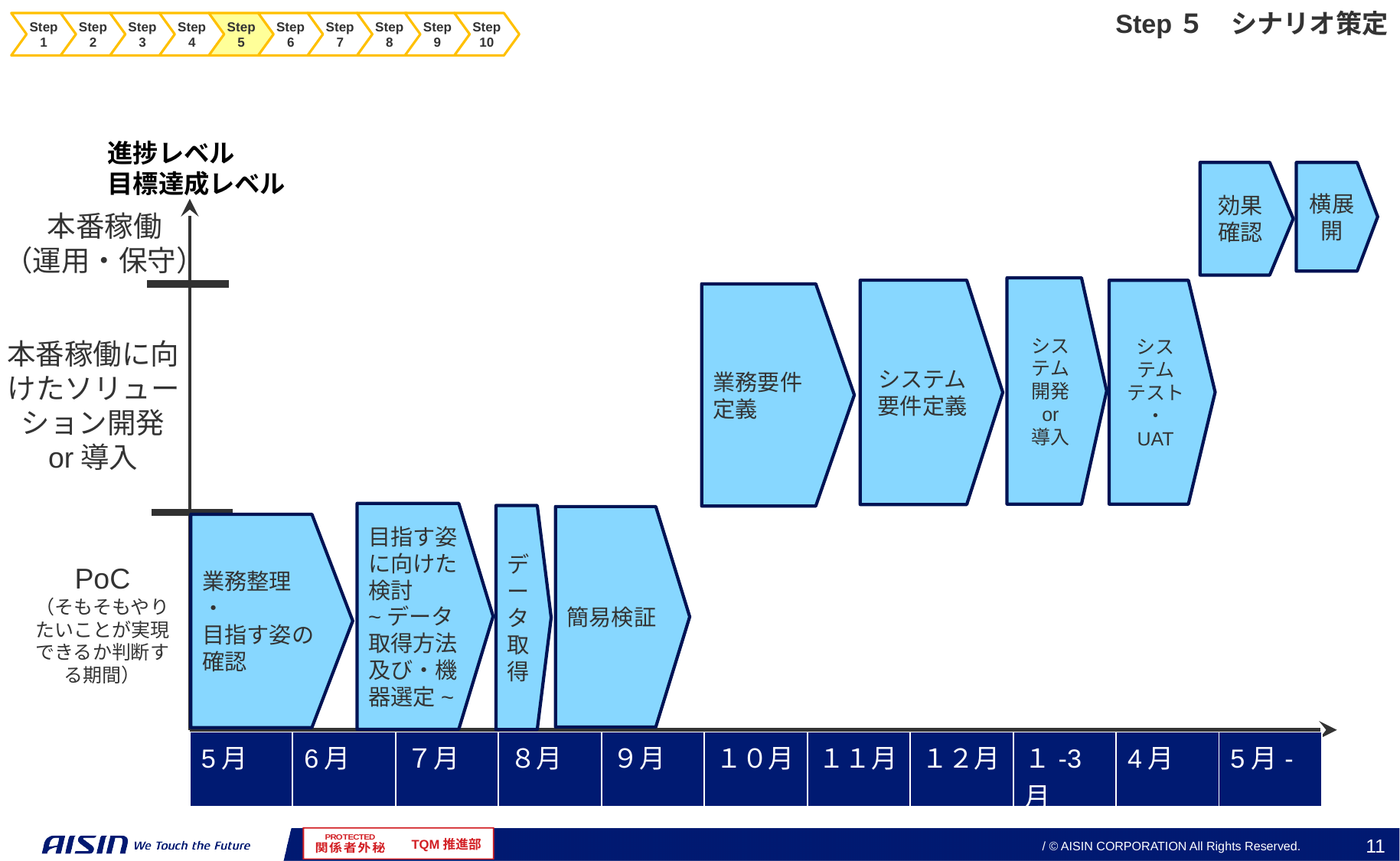

Step５　シナリオ策定
Step1
Step2
Step3
Step4
Step5
Step6
Step7
Step8
Step9
Step10
進捗レベル
目標達成レベル
効果確認
横展開
本番稼働
（運用・保守）
シス
テム
開発
or
導入
シス
テム
テスト
・
UAT
システム要件定義
業務要件定義
本番稼働に向けたソリューション開発
or導入
目指す姿に向けた検討
~データ取得方法及び・機器選定~
データ取得
簡易検証
業務整理
・
目指す姿の確認
PoC
（そもそもやりたいことが実現できるか判断する期間）
| 5月 | 6月 | ７月 | ８月 | ９月 | １０月 | １１月 | １２月 | １-3月 | 4月 | 5月- |
| --- | --- | --- | --- | --- | --- | --- | --- | --- | --- | --- |